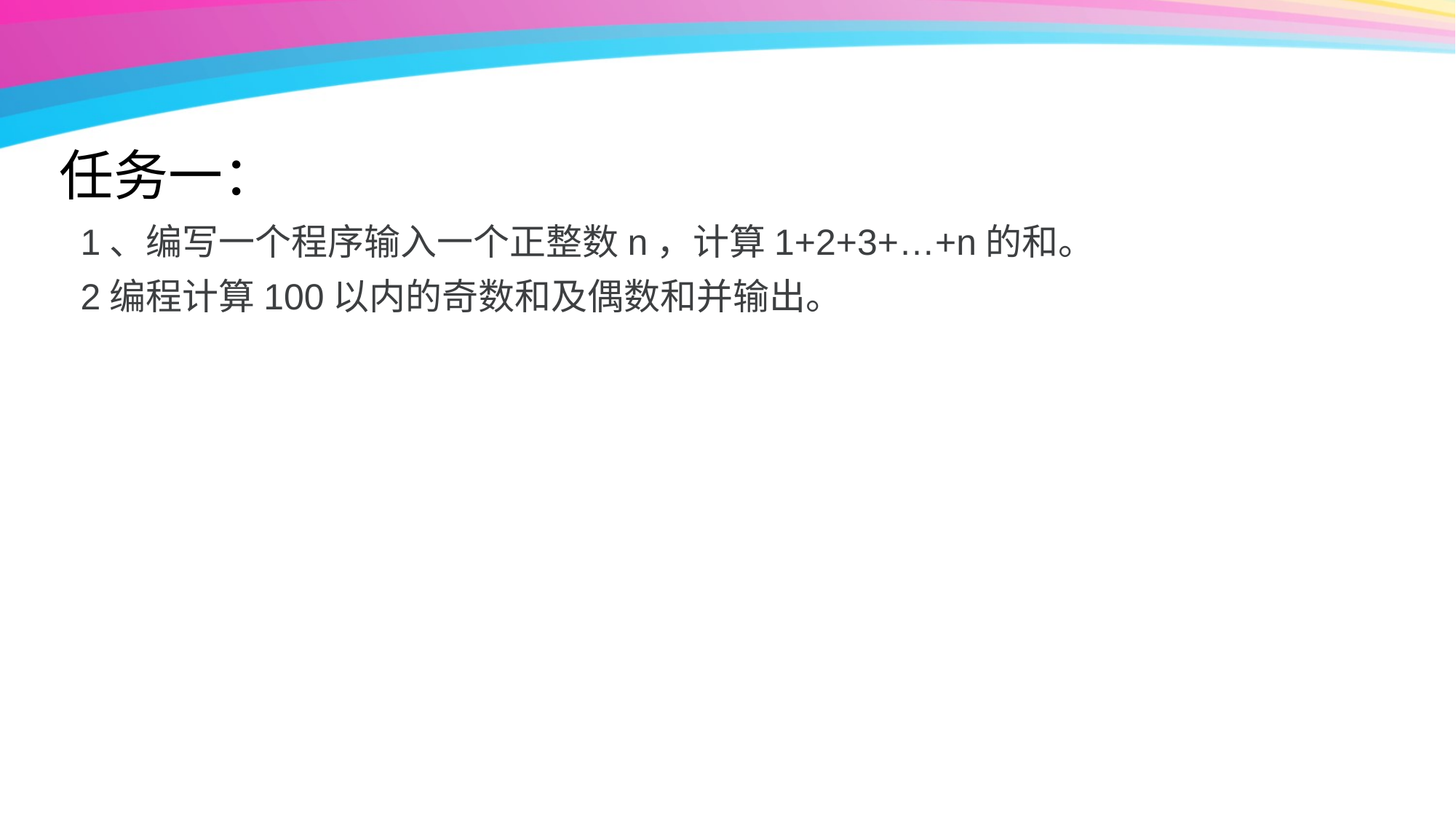

# 任务一：
1、编写一个程序输入一个正整数n，计算1+2+3+…+n的和。
2编程计算100以内的奇数和及偶数和并输出。